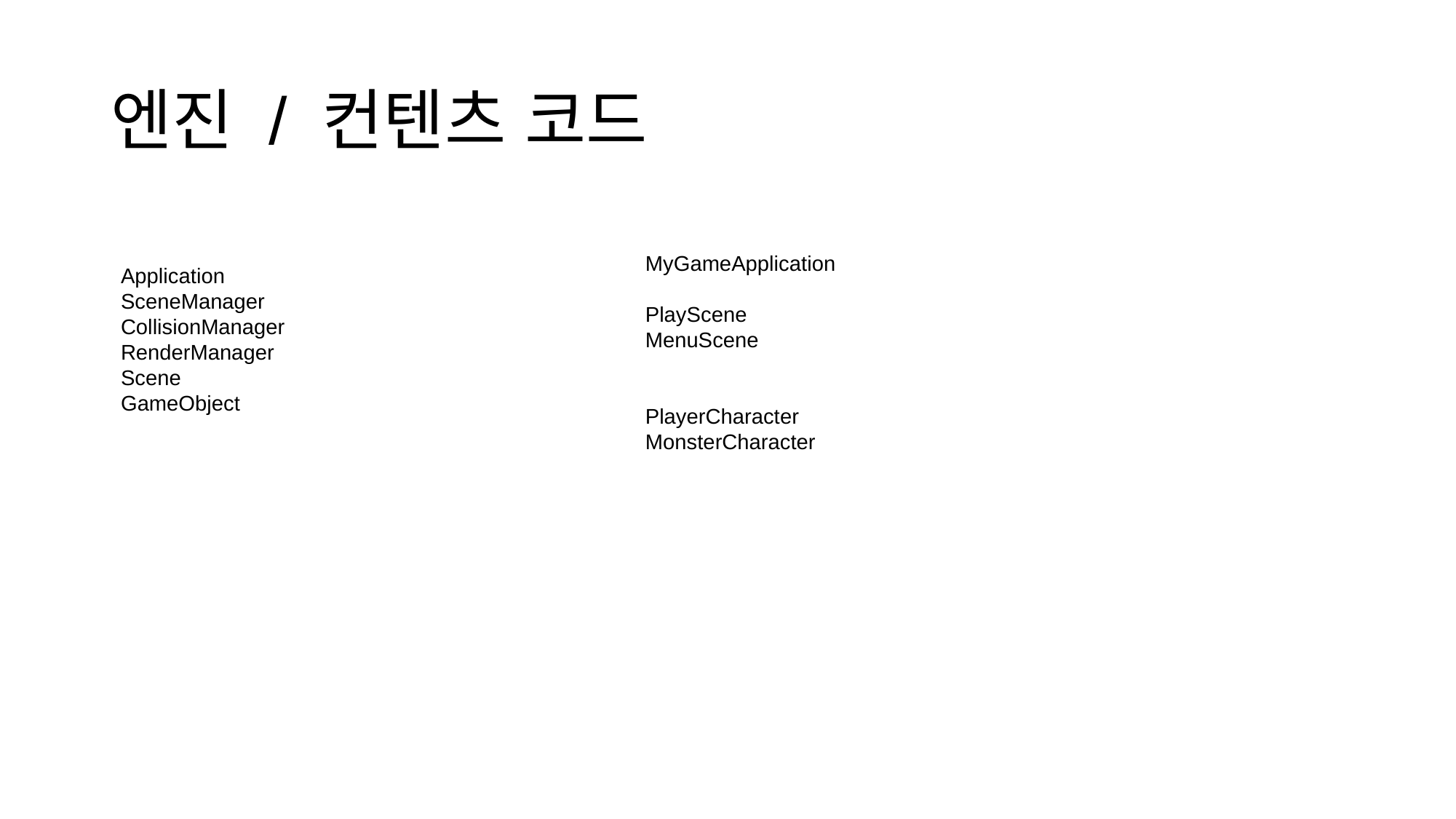

# 엔진 / 컨텐츠 코드
MyGameApplication

PlayScene
MenuScene

PlayerCharacter
MonsterCharacter
Application
SceneManager
CollisionManager
RenderManager
Scene
GameObject